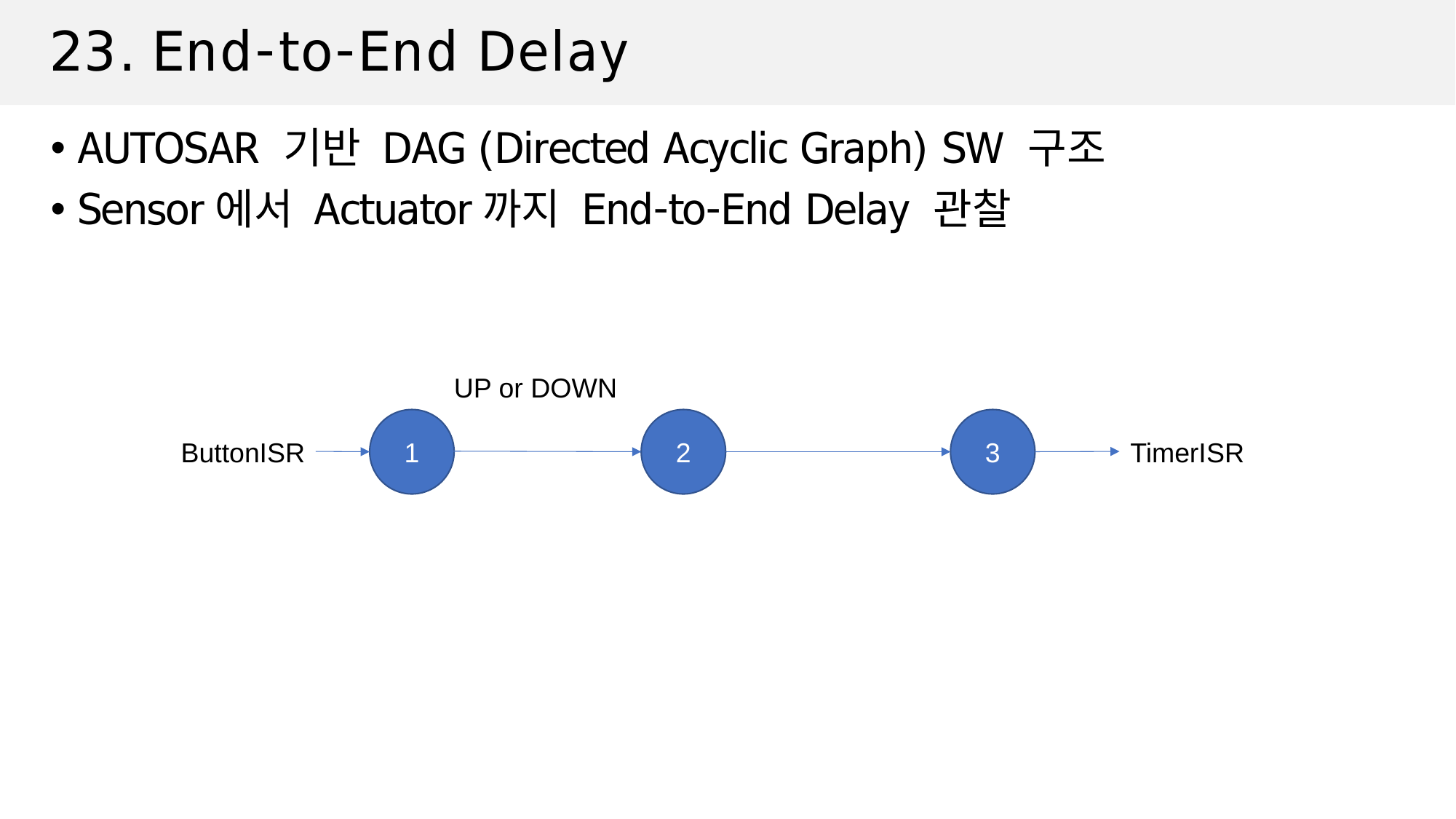

# 23. End-to-End Delay
AUTOSAR 기반 DAG (Directed Acyclic Graph) SW 구조
Sensor에서 Actuator까지 End-to-End Delay 관찰
UP or DOWN
1
2
3
ButtonISR
TimerISR